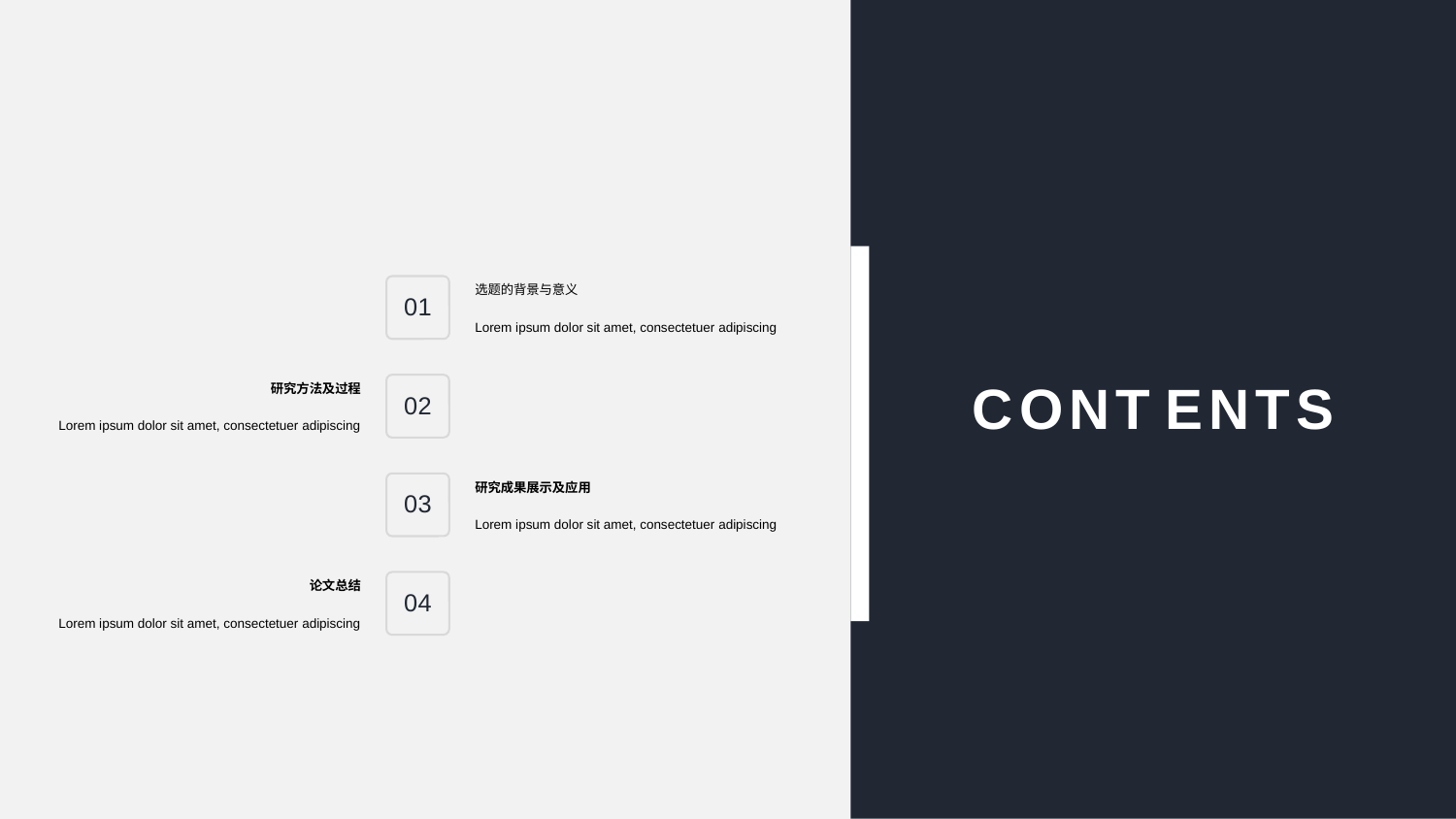

选题的背景与意义
Lorem ipsum dolor sit amet, consectetuer adipiscing
0 1
CONT ENTS
研究方法及过程
Lorem ipsum dolor sit amet, consectetuer adipiscing
0 2
研究成果展示及应用
Lorem ipsum dolor sit amet, consectetuer adipiscing
0 3
论文总结
Lorem ipsum dolor sit amet, consectetuer adipiscing
0 4
2